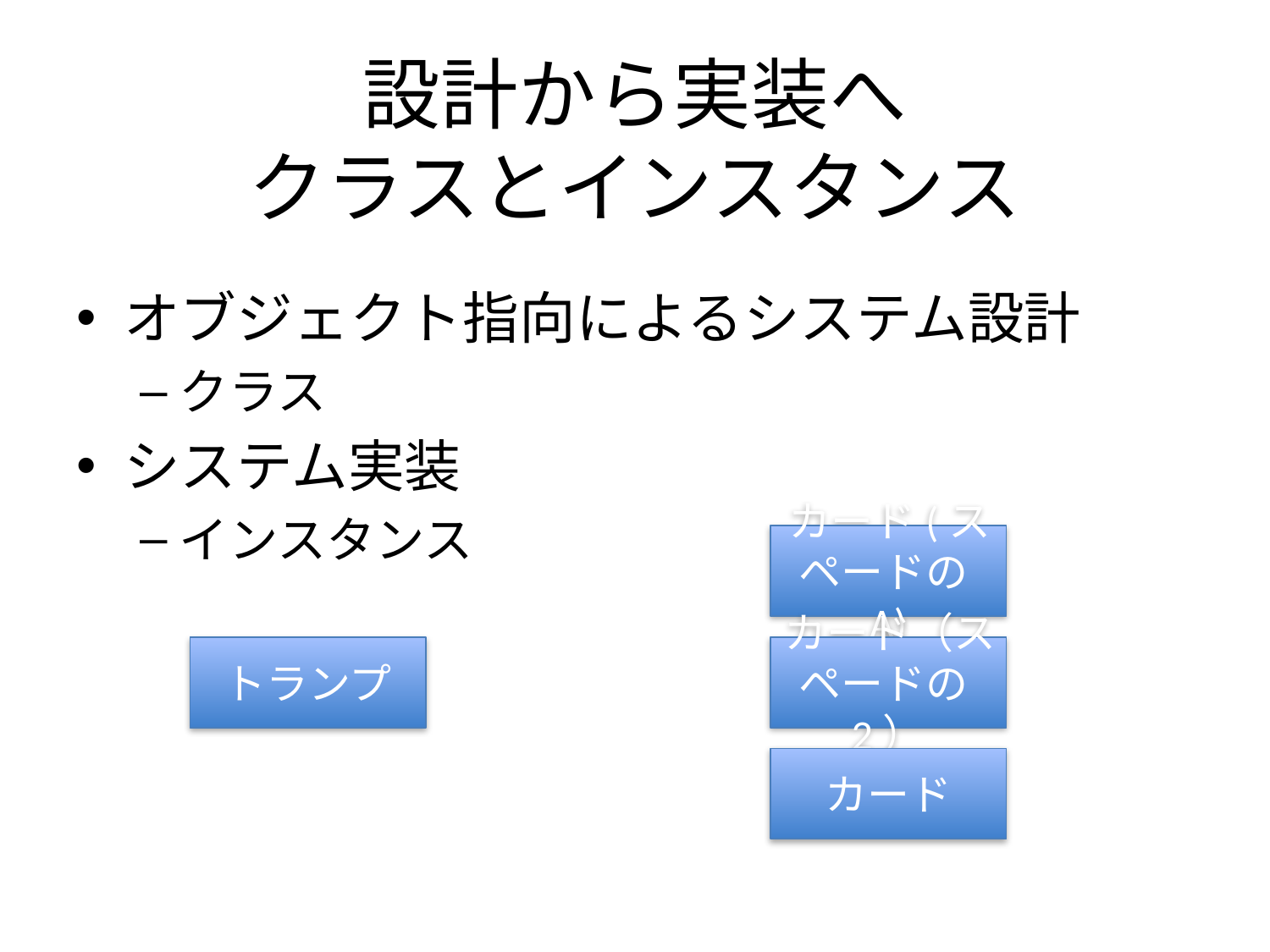

# 設計から実装へ クラスとインスタンス
オブジェクト指向によるシステム設計
クラス
システム実装
インスタンス
カード(スペードのA)
トランプ
カード（スペードの2）
カード